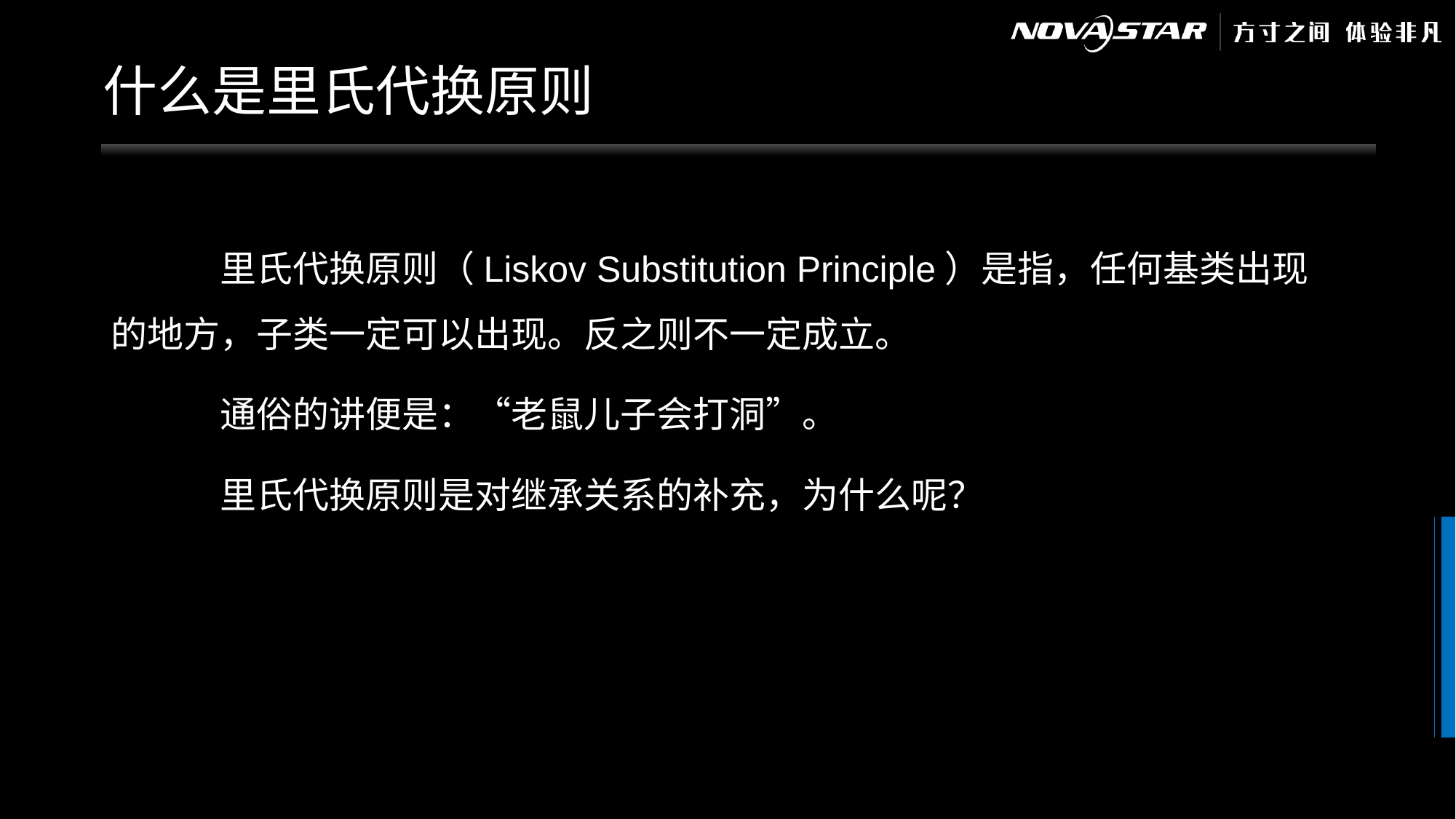

# 什么是里氏代换原则

	里氏代换原则（Liskov Substitution Principle）是指，任何基类出现的地方，子类一定可以出现。反之则不一定成立。
	通俗的讲便是：“老鼠儿子会打洞”。
	里氏代换原则是对继承关系的补充，为什么呢？